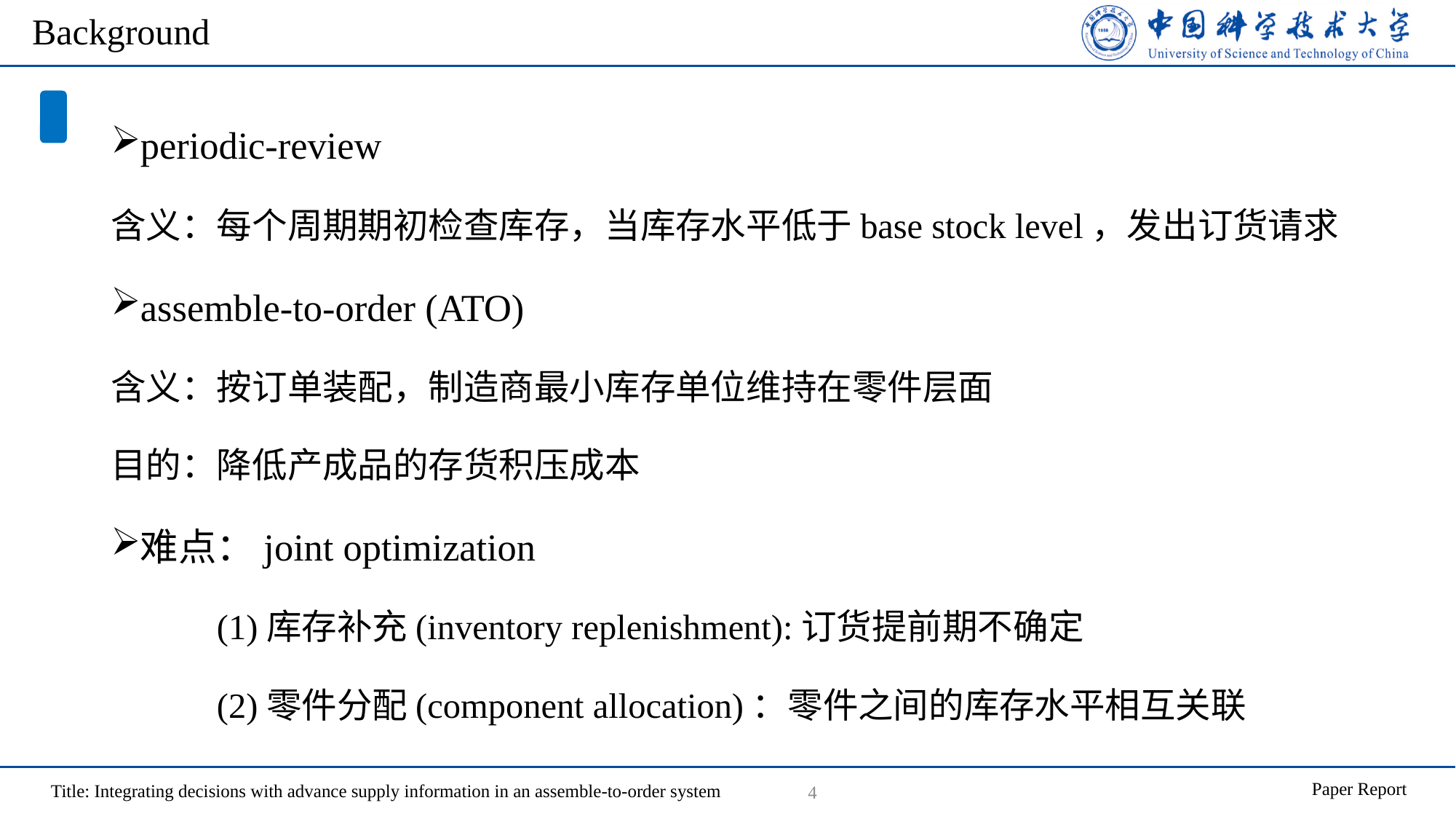

# Background
periodic-review
含义：每个周期期初检查库存，当库存水平低于base stock level，发出订货请求
assemble-to-order (ATO)
含义：按订单装配，制造商最小库存单位维持在零件层面
目的：降低产成品的存货积压成本
难点：joint optimization
	(1)库存补充(inventory replenishment):订货提前期不确定
	(2)零件分配(component allocation)：零件之间的库存水平相互关联

4